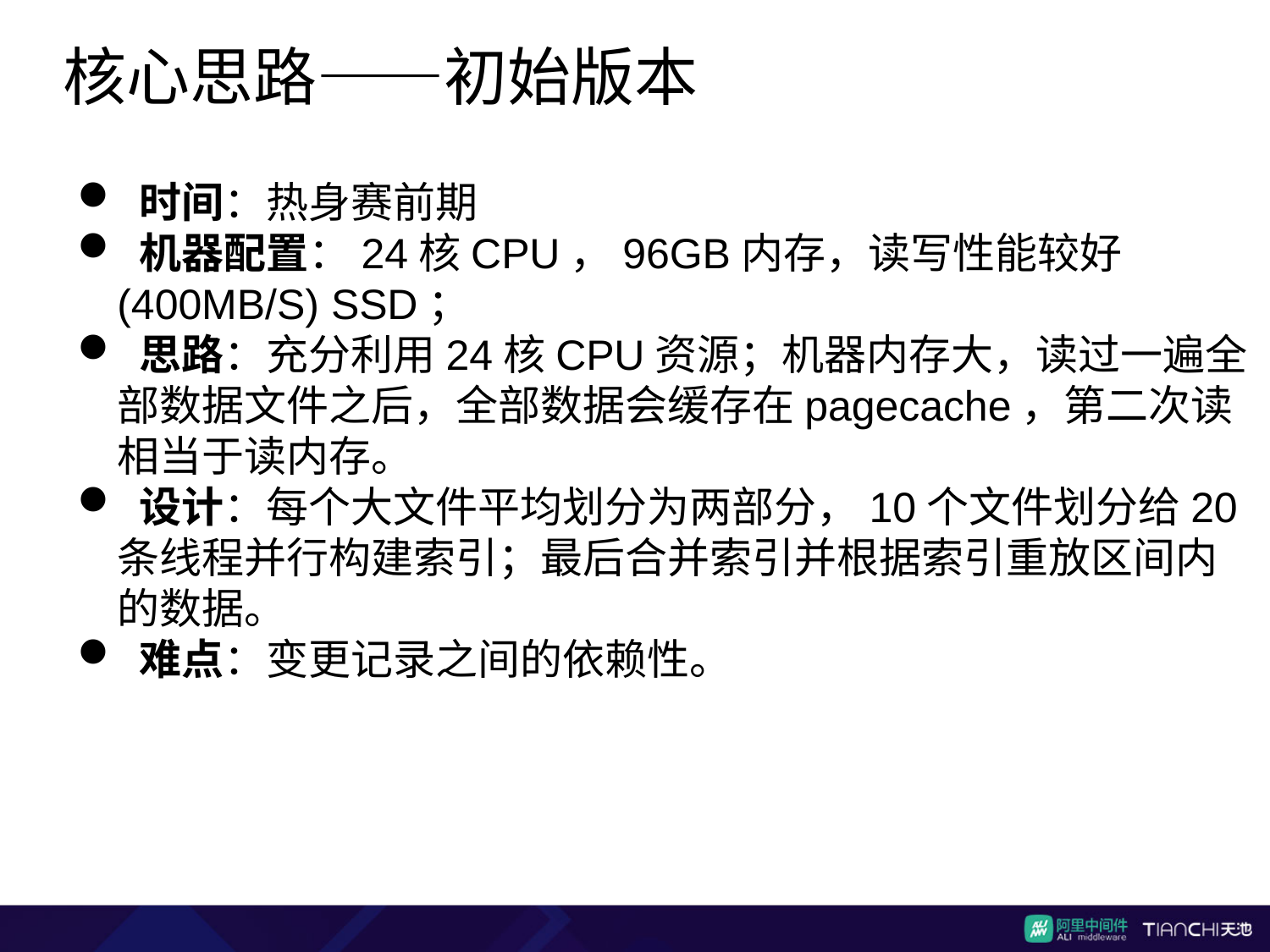

核心思路——初始版本
 时间：热身赛前期
 机器配置：24核CPU，96GB内存，读写性能较好(400MB/S) SSD；
 思路：充分利用24核CPU资源；机器内存大，读过一遍全部数据文件之后，全部数据会缓存在pagecache，第二次读相当于读内存。
 设计：每个大文件平均划分为两部分，10个文件划分给20条线程并行构建索引；最后合并索引并根据索引重放区间内的数据。
 难点：变更记录之间的依赖性。